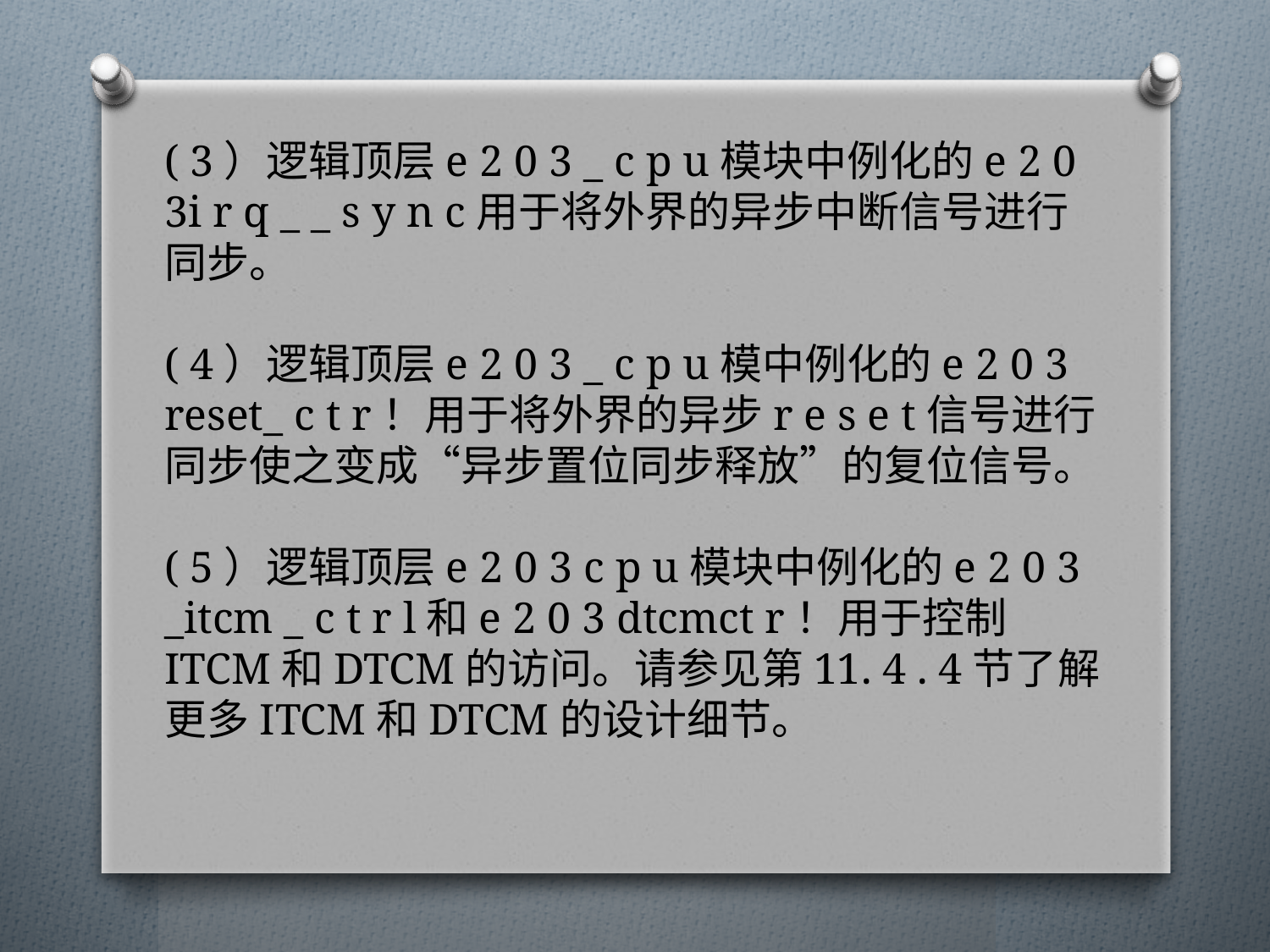

# ( 3）逻辑顶层e 2 0 3 _ c p u模块中例化的e 2 0 3i r q _ _ s y n c用于将外界的异步中断信号进行同步。 ( 4）逻辑顶层e 2 0 3 _ c p u模中例化的e 2 0 3 reset_ c t r！用于将外界的异步r e s e t信号进行同步使之变成“异步置位同步释放”的复位信号。 ( 5）逻辑顶层e 2 0 3 c p u模块中例化的e 2 0 3 _itcm _ c t r l和e 2 0 3 dtcmct r！用于控制ITCM和DTCM的访问。请参见第11. 4 . 4节了解更多ITCM和DTCM的设计细节。